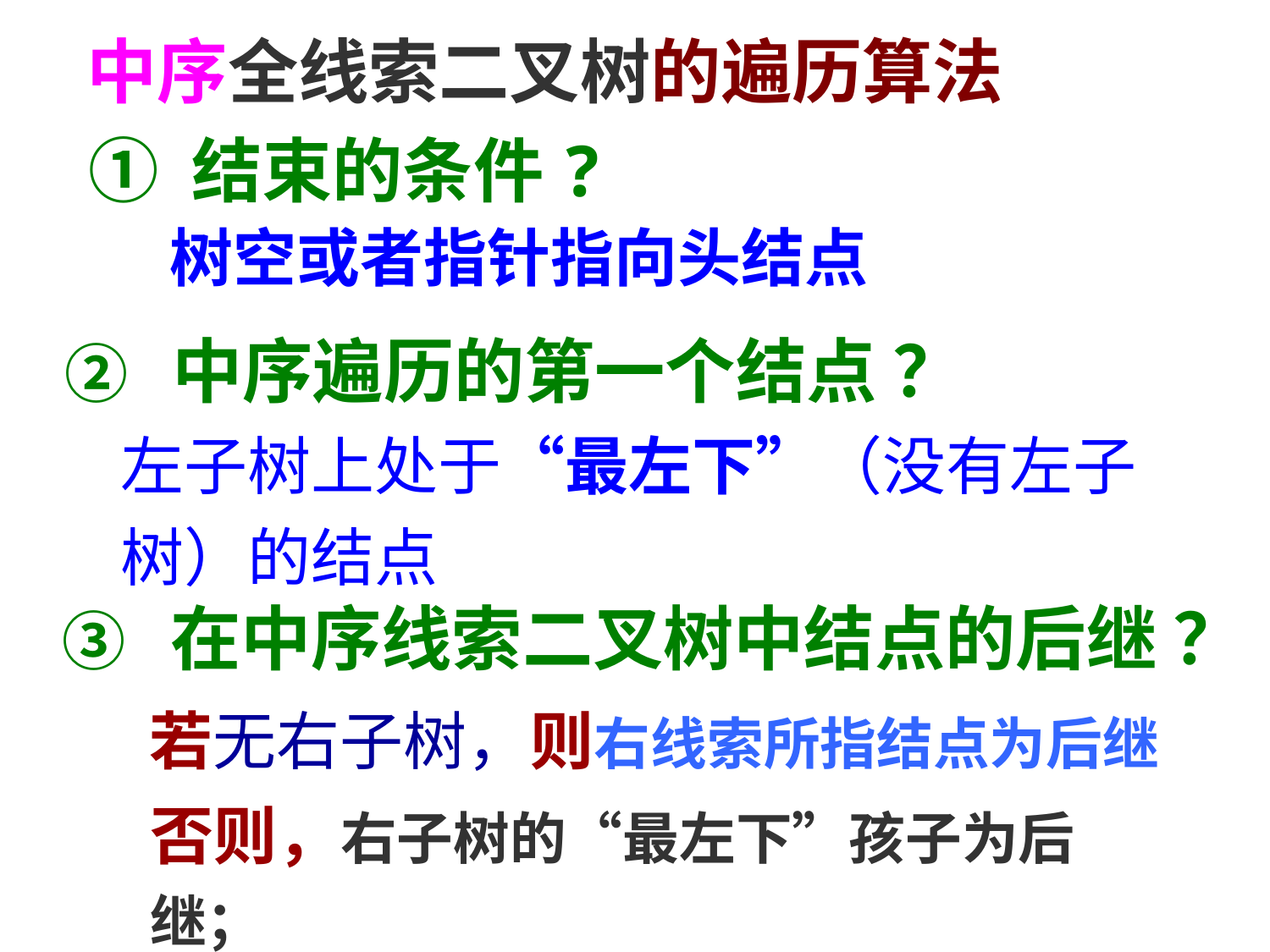

中序全线索二叉树的遍历算法
① 结束的条件?
    树空或者指针指向头结点
 ②  中序遍历的第一个结点 ？
左子树上处于“最左下”（没有左子树）的结点
③  在中序线索二叉树中结点的后继 ？
若无右子树，则右线索所指结点为后继
否则，右子树的“最左下”孩子为后继；